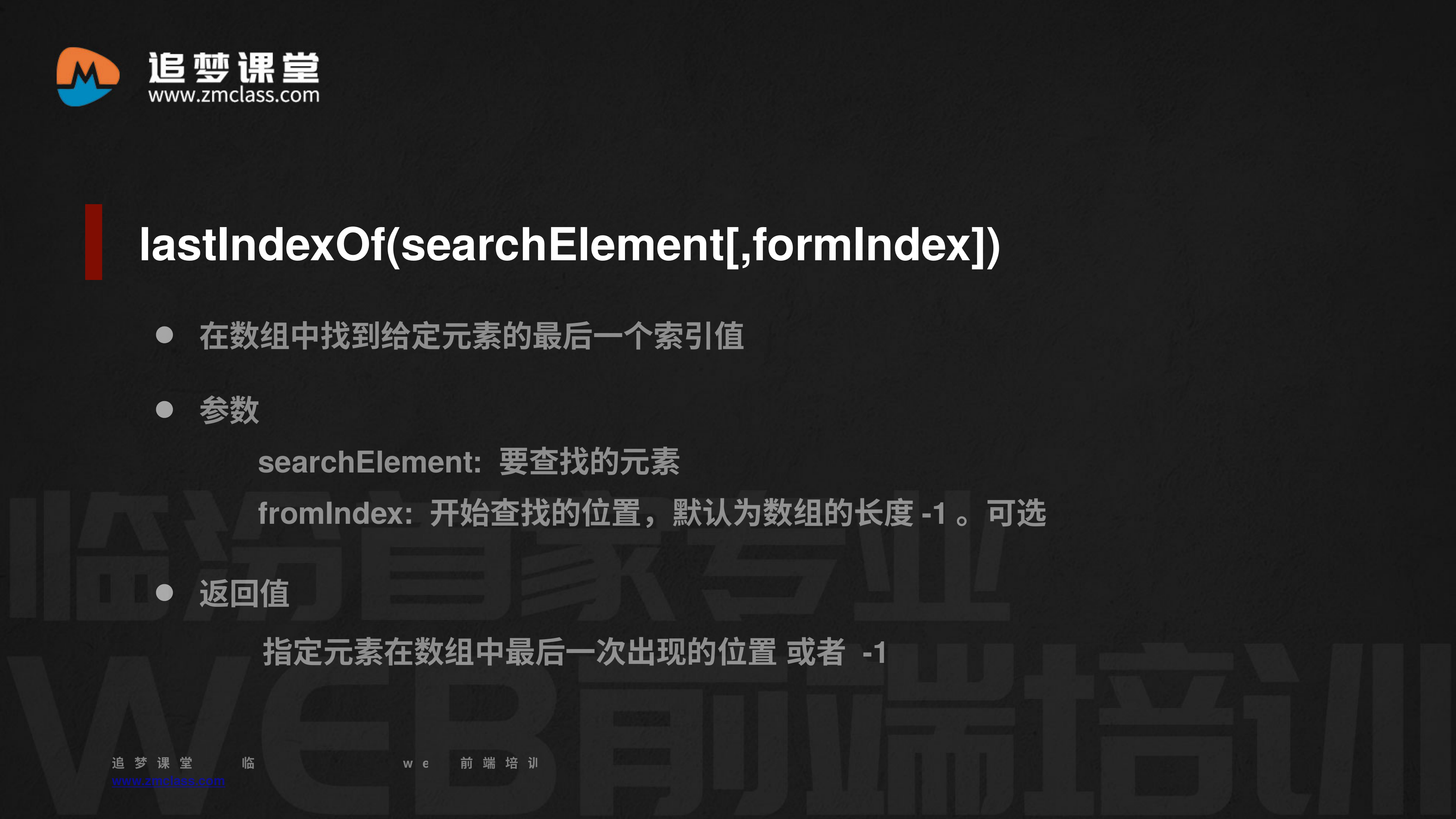

lastIndexOf(searchElement[,formIndex])
在数组中找到给定元素的最后一个索引值

参数

searchElement: 要查找的元素
fromIndex: 开始查找的位置，默认为数组的长度-1。可选
返回值

指定元素在数组中最后一次出现的位置 或者 -1
追梦课堂   临汾首家专业的web前端培训机构                                                          www.zmclass.com
25